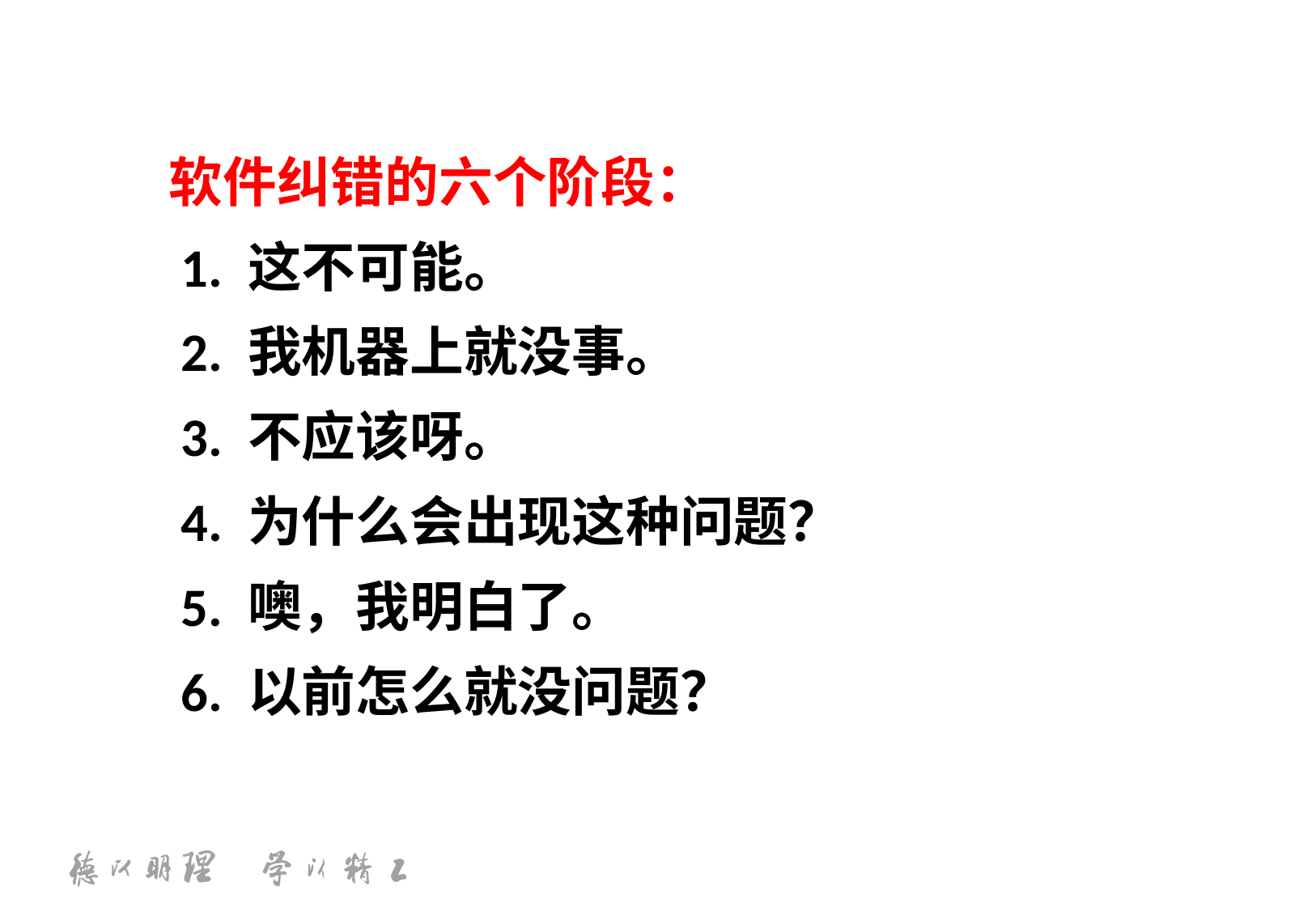

软件纠错的六个阶段：
	 1. 这不可能。
	 2. 我机器上就没事。
	 3. 不应该呀。
	 4. 为什么会出现这种问题？
	 5. 噢，我明白了。
	 6. 以前怎么就没问题？
6